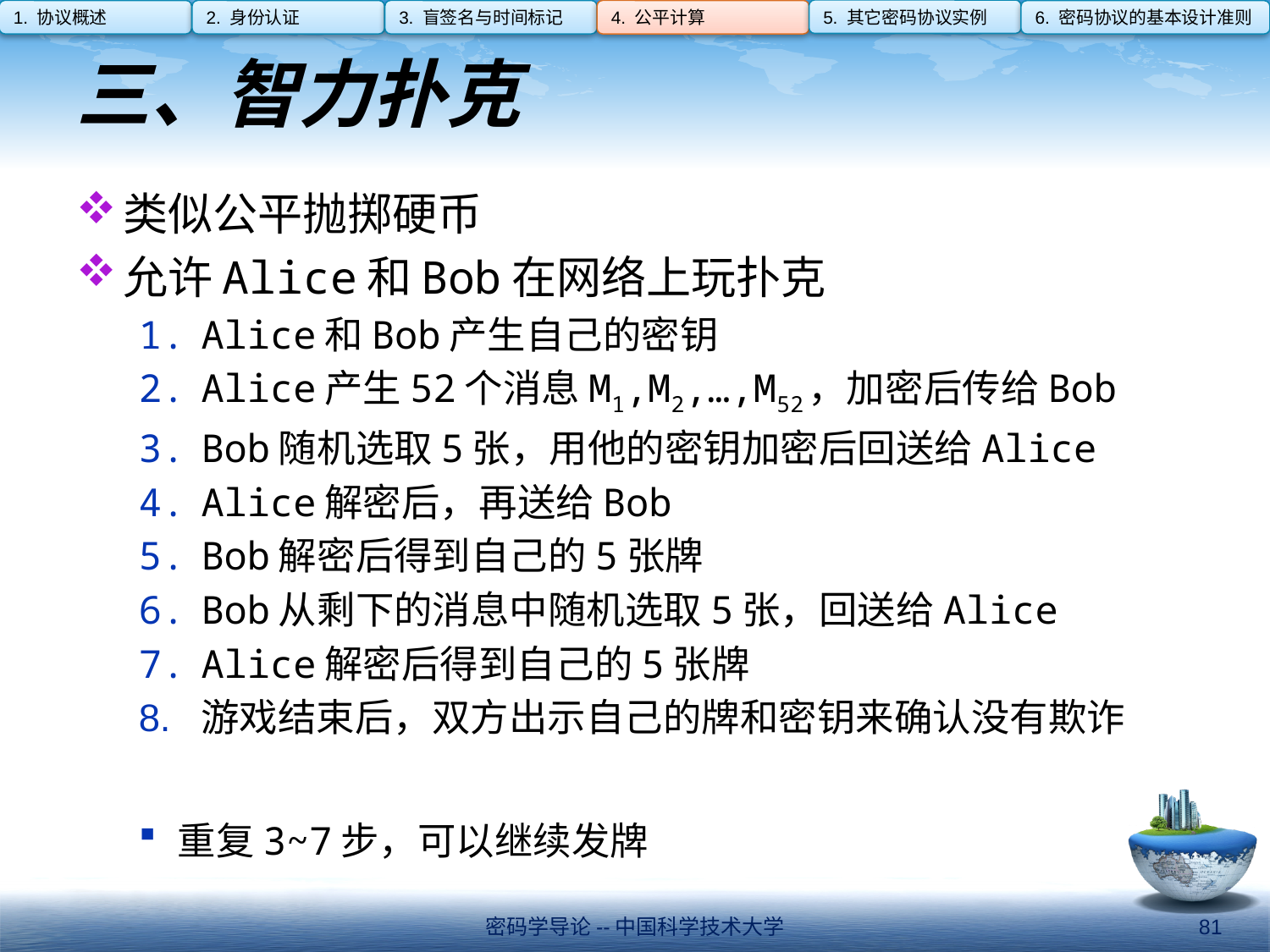

5. 其它密码协议实例
1. 协议概述
2. 身份认证
3. 盲签名与时间标记
4. 公平计算
6. 密码协议的基本设计准则
# 三、智力扑克
类似公平抛掷硬币
允许Alice和Bob在网络上玩扑克
Alice和Bob产生自己的密钥
Alice产生52个消息M1,M2,…,M52，加密后传给Bob
Bob随机选取5张，用他的密钥加密后回送给Alice
Alice解密后，再送给Bob
Bob解密后得到自己的5张牌
Bob从剩下的消息中随机选取5张，回送给Alice
Alice解密后得到自己的5张牌
游戏结束后，双方出示自己的牌和密钥来确认没有欺诈

重复3~7步，可以继续发牌
密码学导论--中国科学技术大学
81